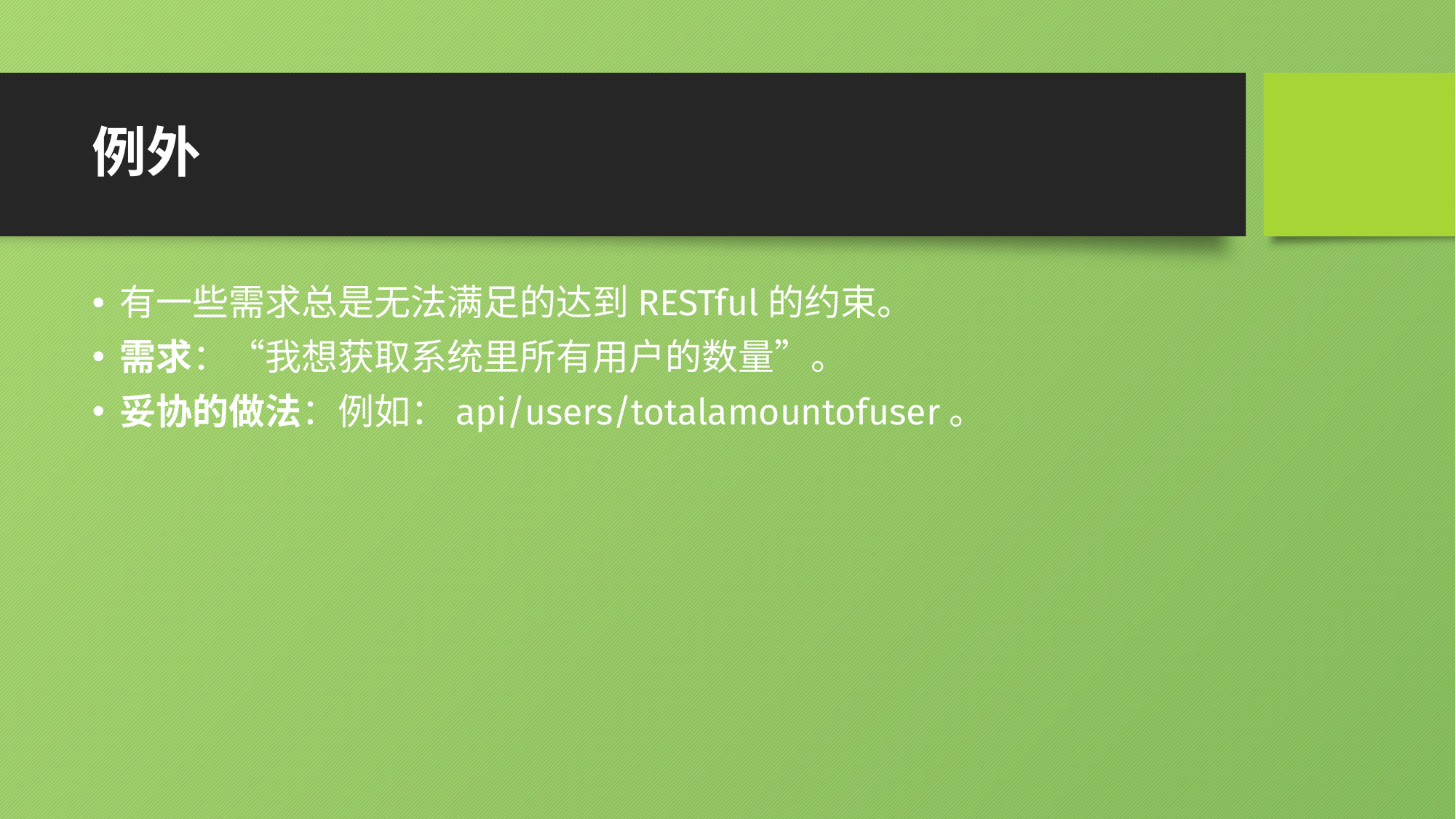

# 例外
有一些需求总是无法满足的达到RESTful的约束。
需求：“我想获取系统里所有用户的数量”。
妥协的做法：例如：api/users/totalamountofuser。